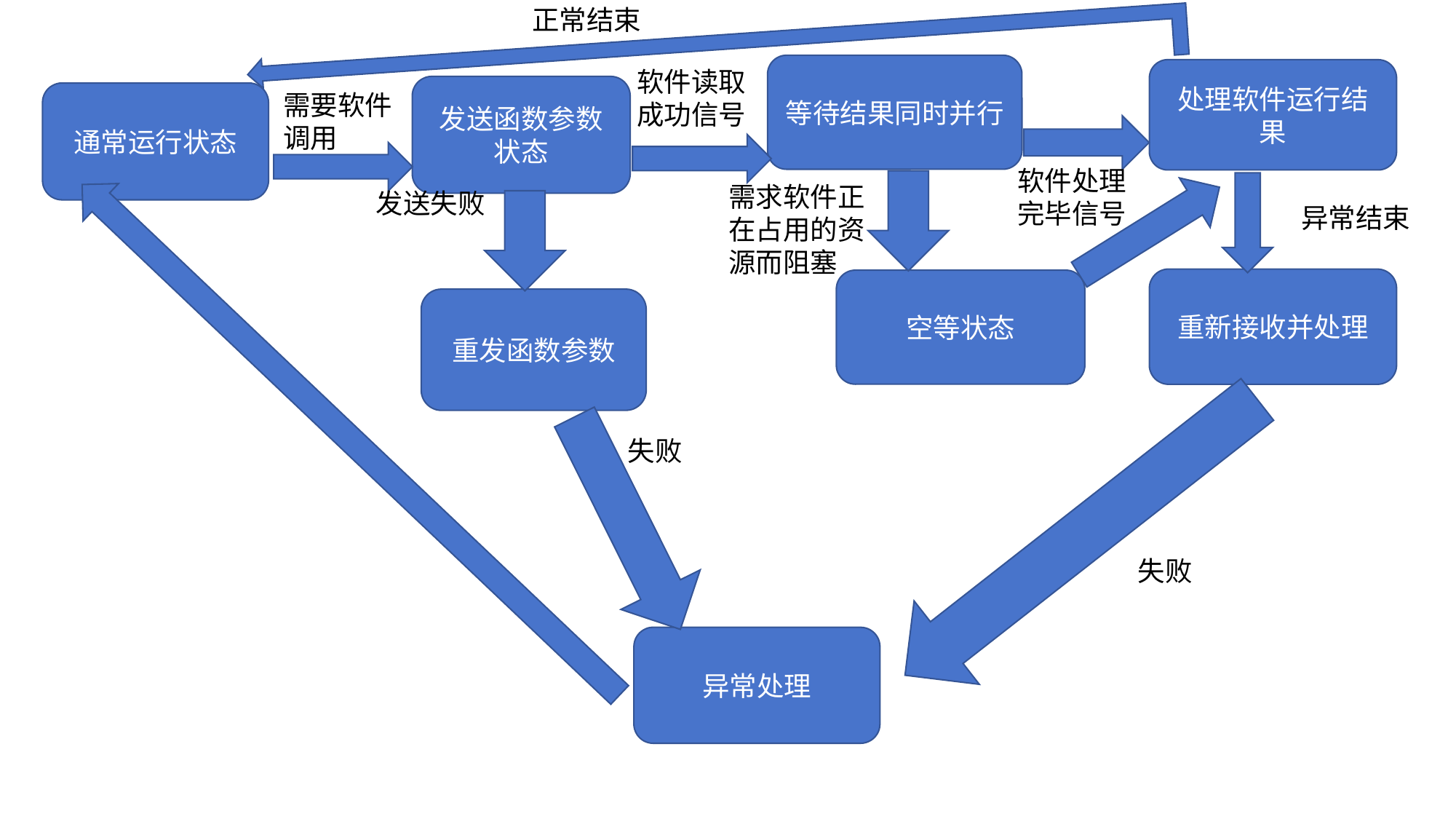

正常结束
等待结果同时并行
软件读取成功信号
处理软件运行结果
发送函数参数状态
通常运行状态
需要软件调用

软件处理完毕信号
需求软件正在占用的资源而阻塞

发送失败
异常结束

重新接收并处理
空等状态
重发函数参数

失败

失败
异常处理